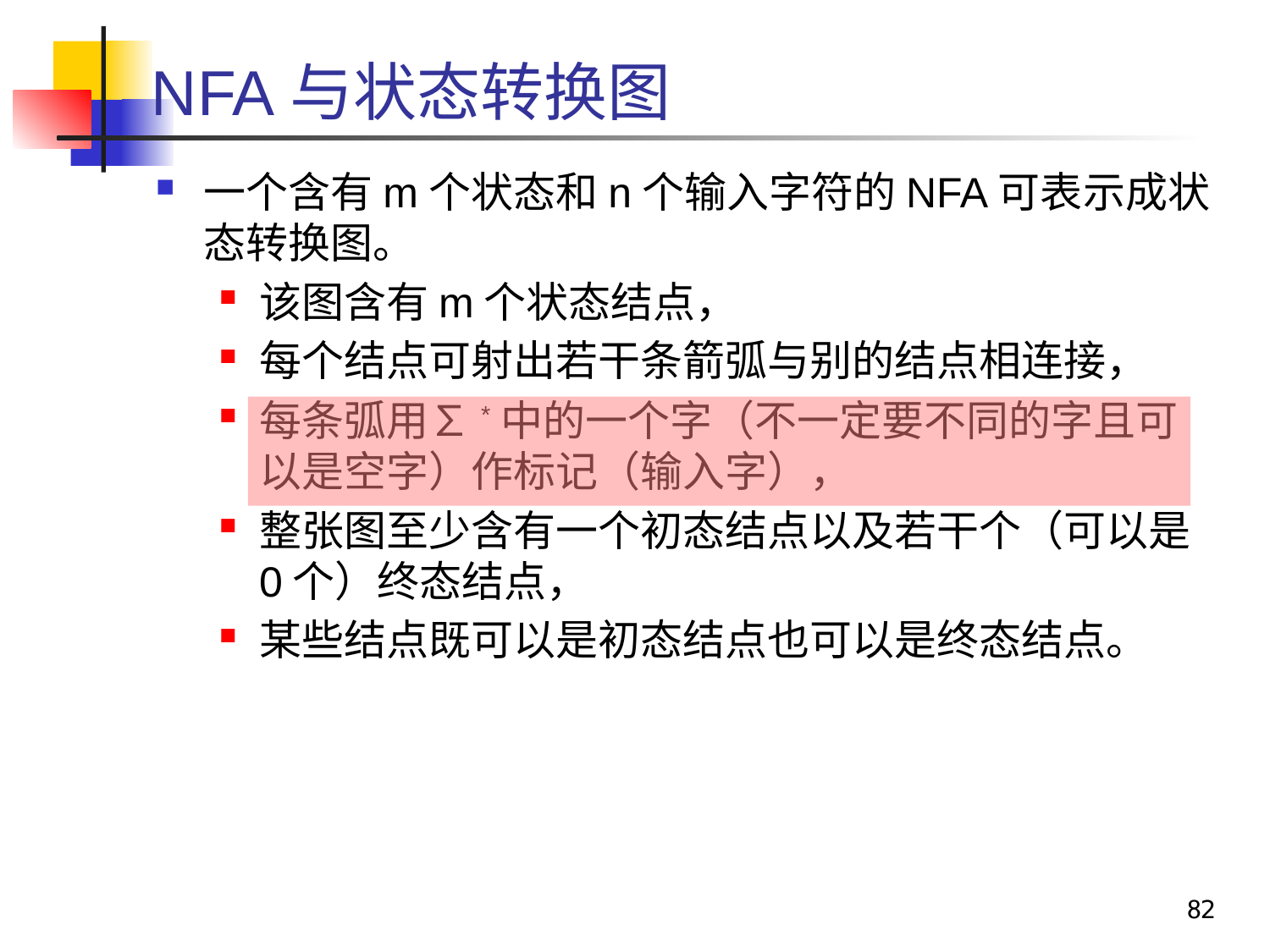

# NFA与状态转换图
一个含有m个状态和n个输入字符的NFA可表示成状态转换图。
该图含有m个状态结点，
每个结点可射出若干条箭弧与别的结点相连接，
每条弧用∑*中的一个字（不一定要不同的字且可以是空字）作标记（输入字），
整张图至少含有一个初态结点以及若干个（可以是0个）终态结点，
某些结点既可以是初态结点也可以是终态结点。

82